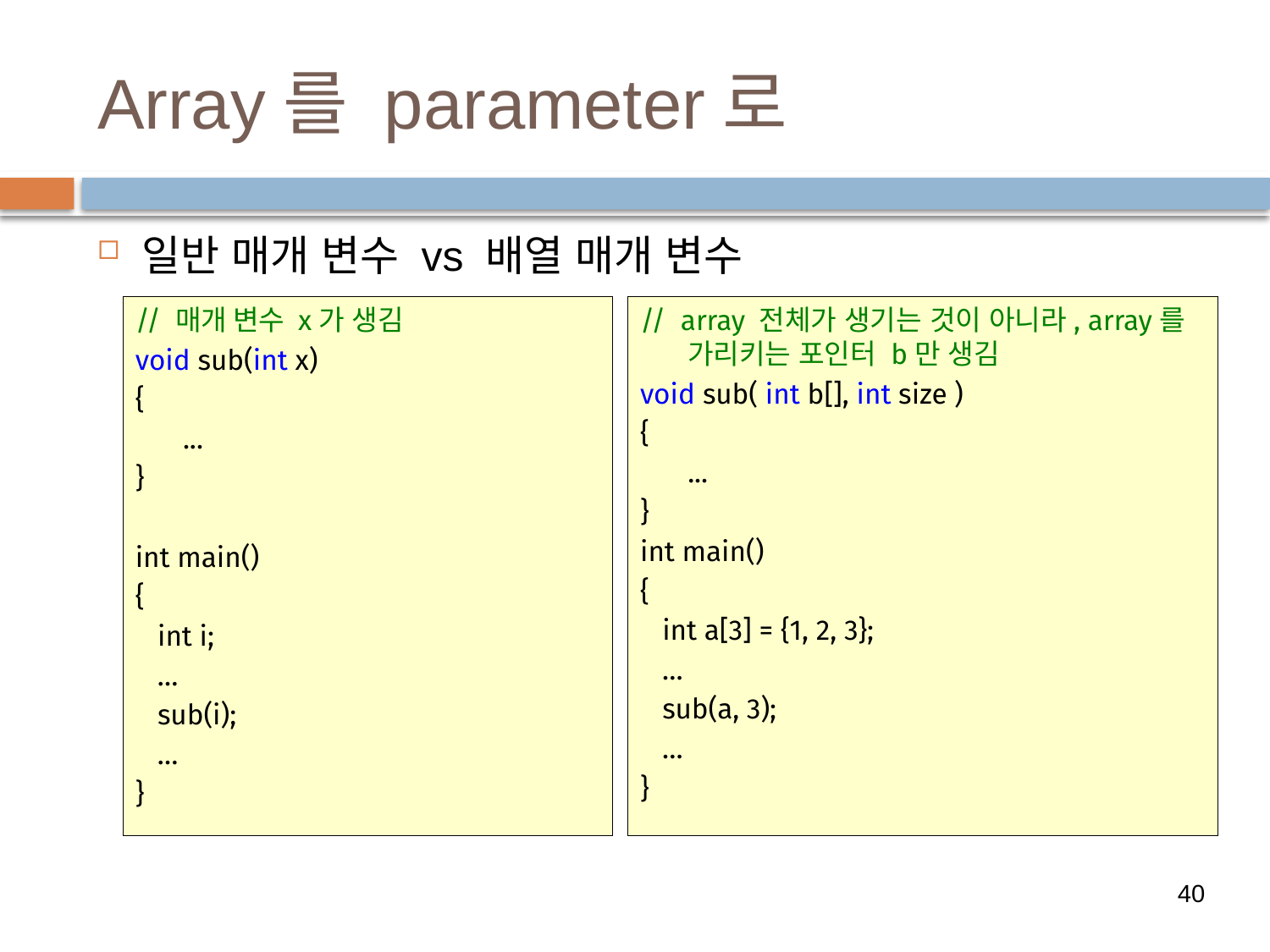

# Array를 parameter로
일반 매개 변수 vs 배열 매개 변수

// 매개 변수 x가 생김
void sub(int x)
{
	...
}

int main()
{
   int i;
   …
   sub(i);
   …
}
//  array 전체가 생기는 것이 아니라, array를 가리키는 포인터 b만 생김
void sub( int b[], int size )
{
	...
}
int main()
{
   int a[3] = {1, 2, 3};
   …
   sub(a, 3);
   …
}
40